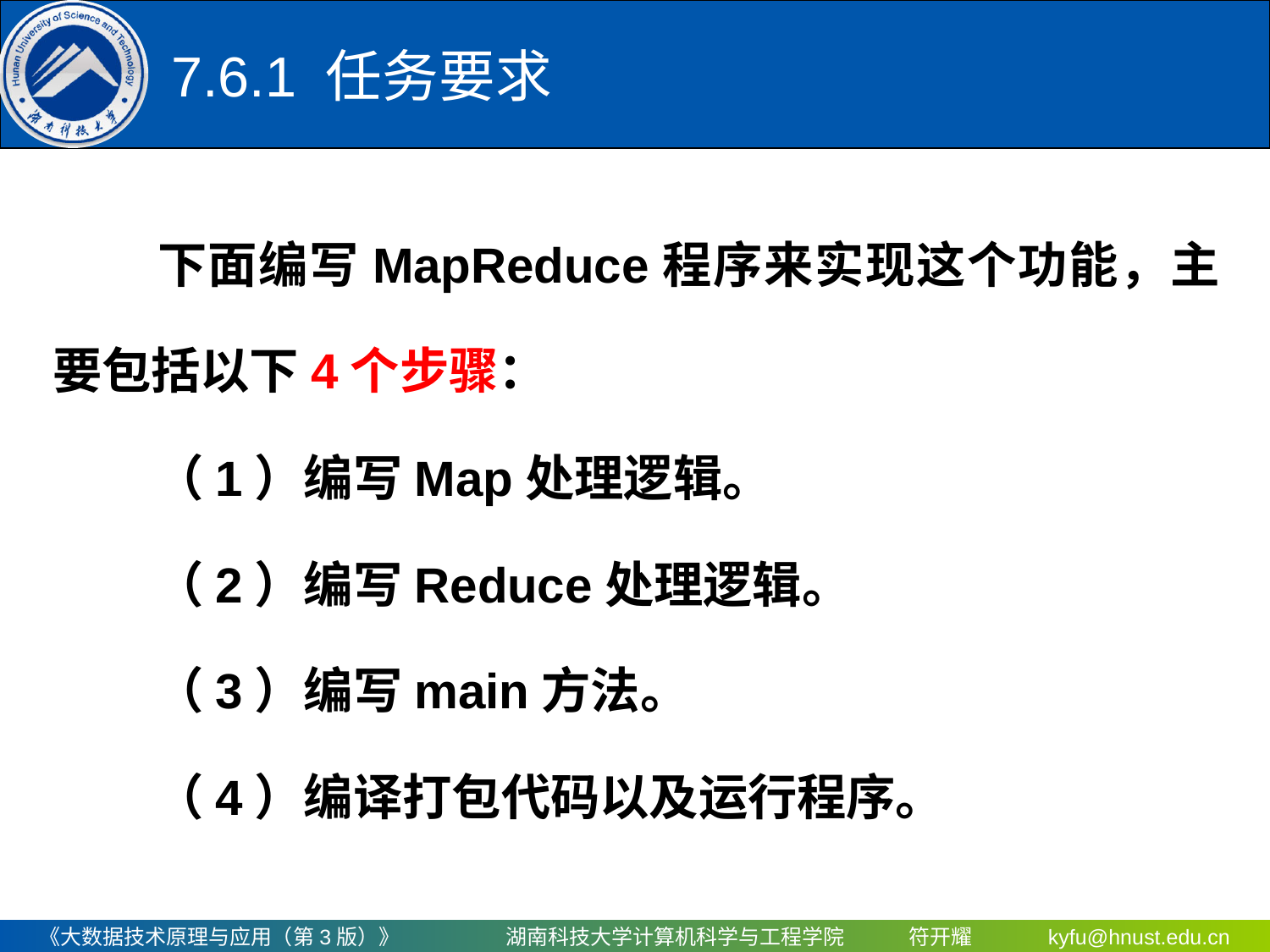

7.6.1 任务要求
        下面编写MapReduce程序来实现这个功能，主要包括以下4个步骤：
        （1）编写Map处理逻辑。
        （2）编写Reduce处理逻辑。
        （3）编写main方法。
        （4）编译打包代码以及运行程序。